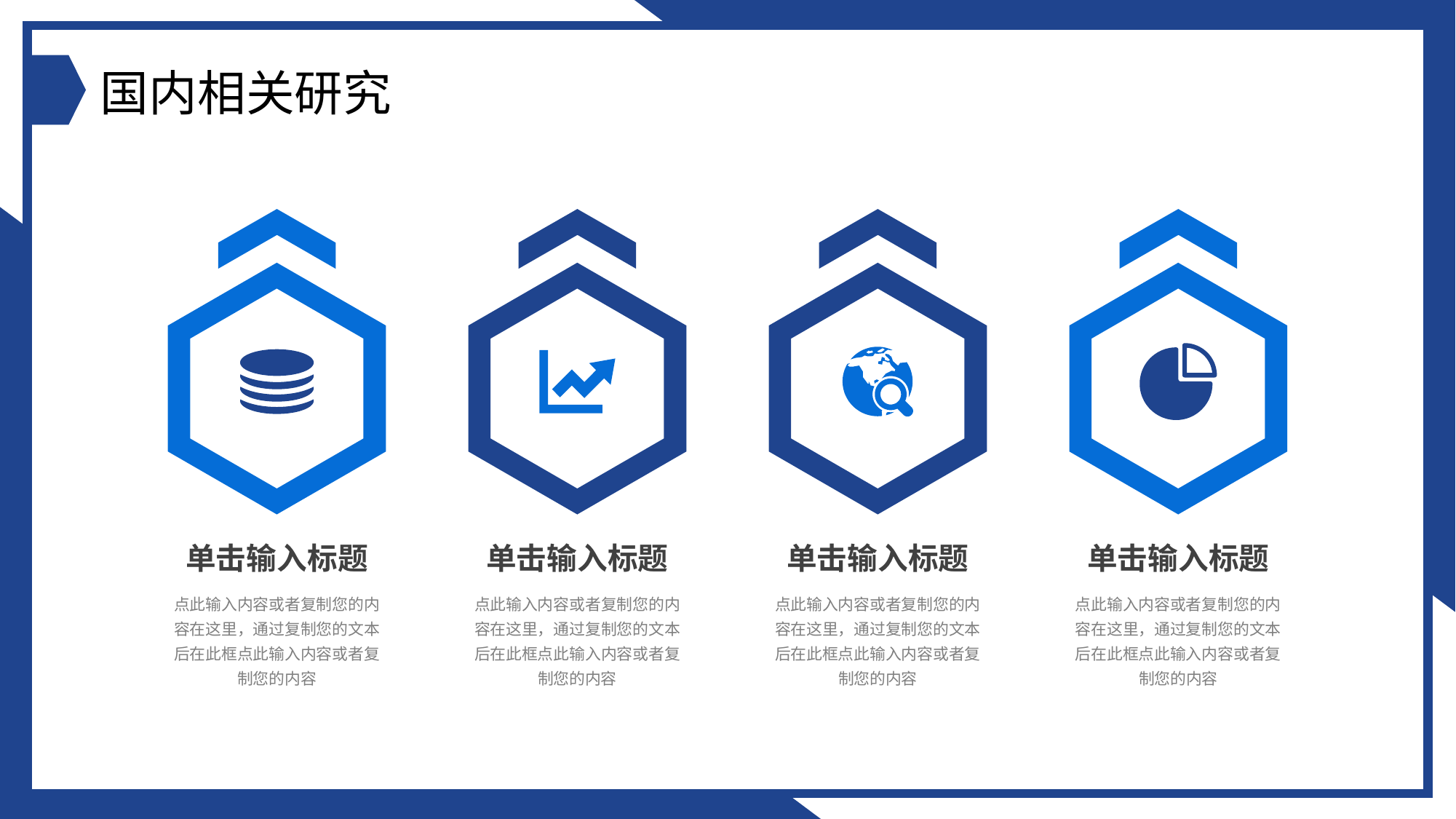

国内相关研究

单击输入标题
点此输入内容或者复制您的内容在这里，通过复制您的文本后在此框点此输入内容或者复制您的内容

单击输入标题
点此输入内容或者复制您的内容在这里，通过复制您的文本后在此框点此输入内容或者复制您的内容

单击输入标题
点此输入内容或者复制您的内容在这里，通过复制您的文本后在此框点此输入内容或者复制您的内容

单击输入标题
点此输入内容或者复制您的内容在这里，通过复制您的文本后在此框点此输入内容或者复制您的内容